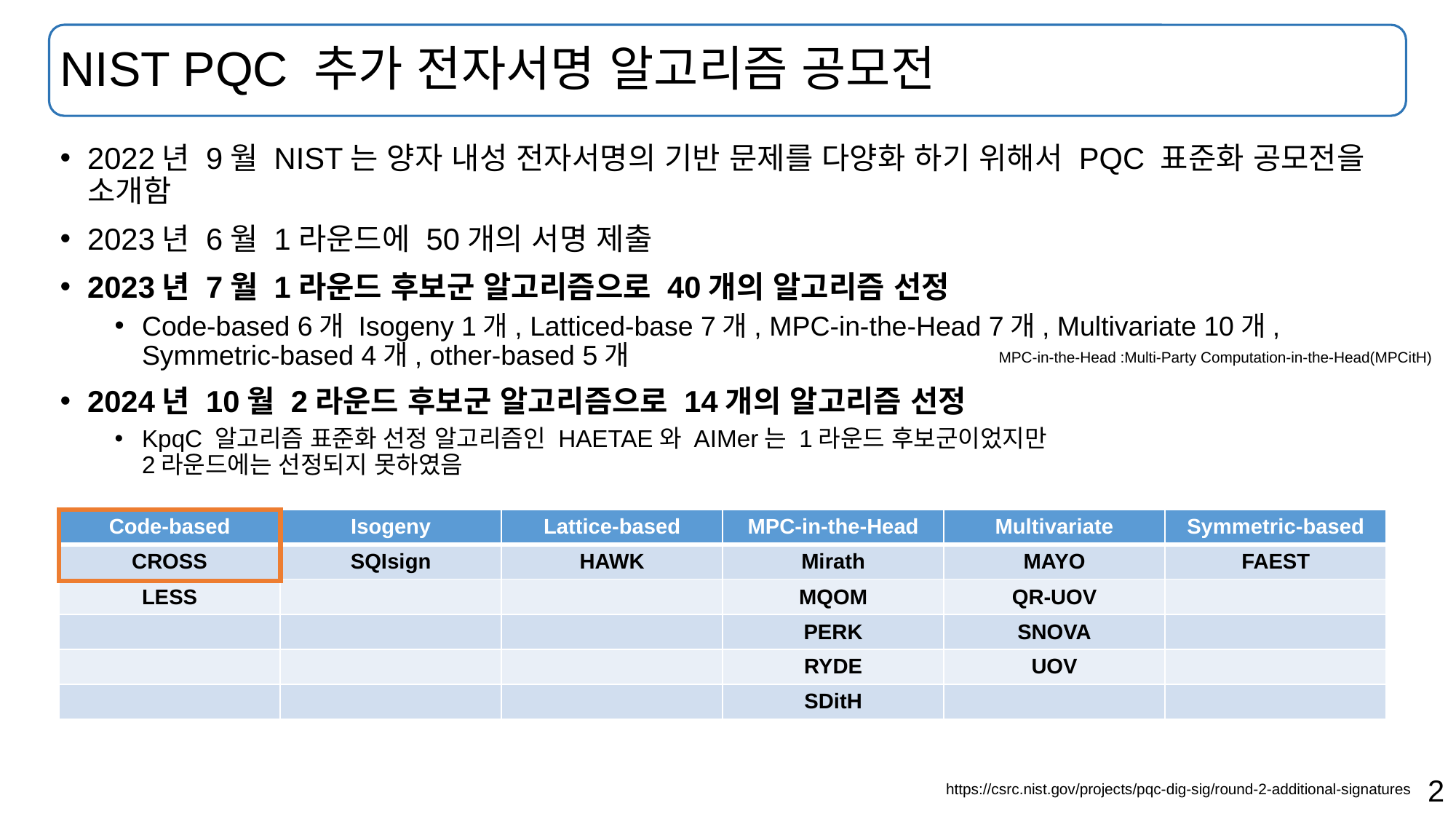

# NIST PQC 추가 전자서명 알고리즘 공모전
2022년 9월 NIST는 양자 내성 전자서명의 기반 문제를 다양화 하기 위해서 PQC 표준화 공모전을 소개함
2023년 6월 1라운드에 50개의 서명 제출
2023년 7월 1라운드 후보군 알고리즘으로 40개의 알고리즘 선정
Code-based 6개 Isogeny 1개, Latticed-base 7개, MPC-in-the-Head 7개, Multivariate 10개,
Symmetric-based 4개, other-based 5개
2024년 10월 2라운드 후보군 알고리즘으로 14개의 알고리즘 선정
KpqC 알고리즘 표준화 선정 알고리즘인 HAETAE와 AIMer는 1라운드 후보군이었지만
2라운드에는 선정되지 못하였음
MPC-in-the-Head :Multi-Party Computation-in-the-Head(MPCitH)
| Code-based | Isogeny | Lattice-based | MPC-in-the-Head | Multivariate | Symmetric-based |
| --- | --- | --- | --- | --- | --- |
| CROSS | SQIsign | HAWK | Mirath | MAYO | FAEST |
| LESS |  |  | MQOM | QR-UOV |  |
|  |  |  | PERK | SNOVA |  |
|  |  |  | RYDE | UOV |  |
|  |  |  | SDitH |  |  |

https://csrc.nist.gov/projects/pqc-dig-sig/round-2-additional-signatures